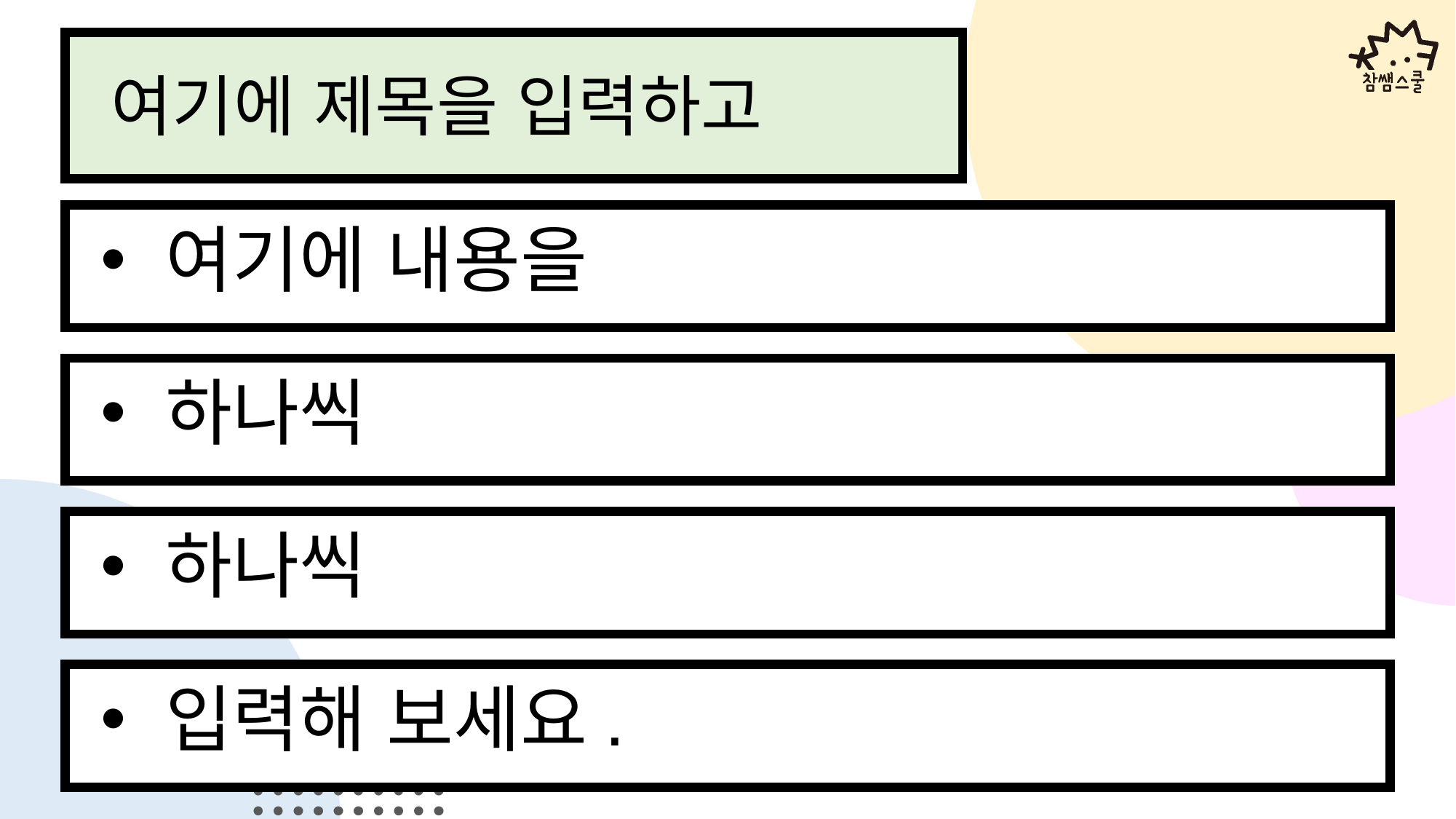

# 여기에 제목을 입력하고

 여기에 내용을

 하나씩

 하나씩

 입력해 보세요.